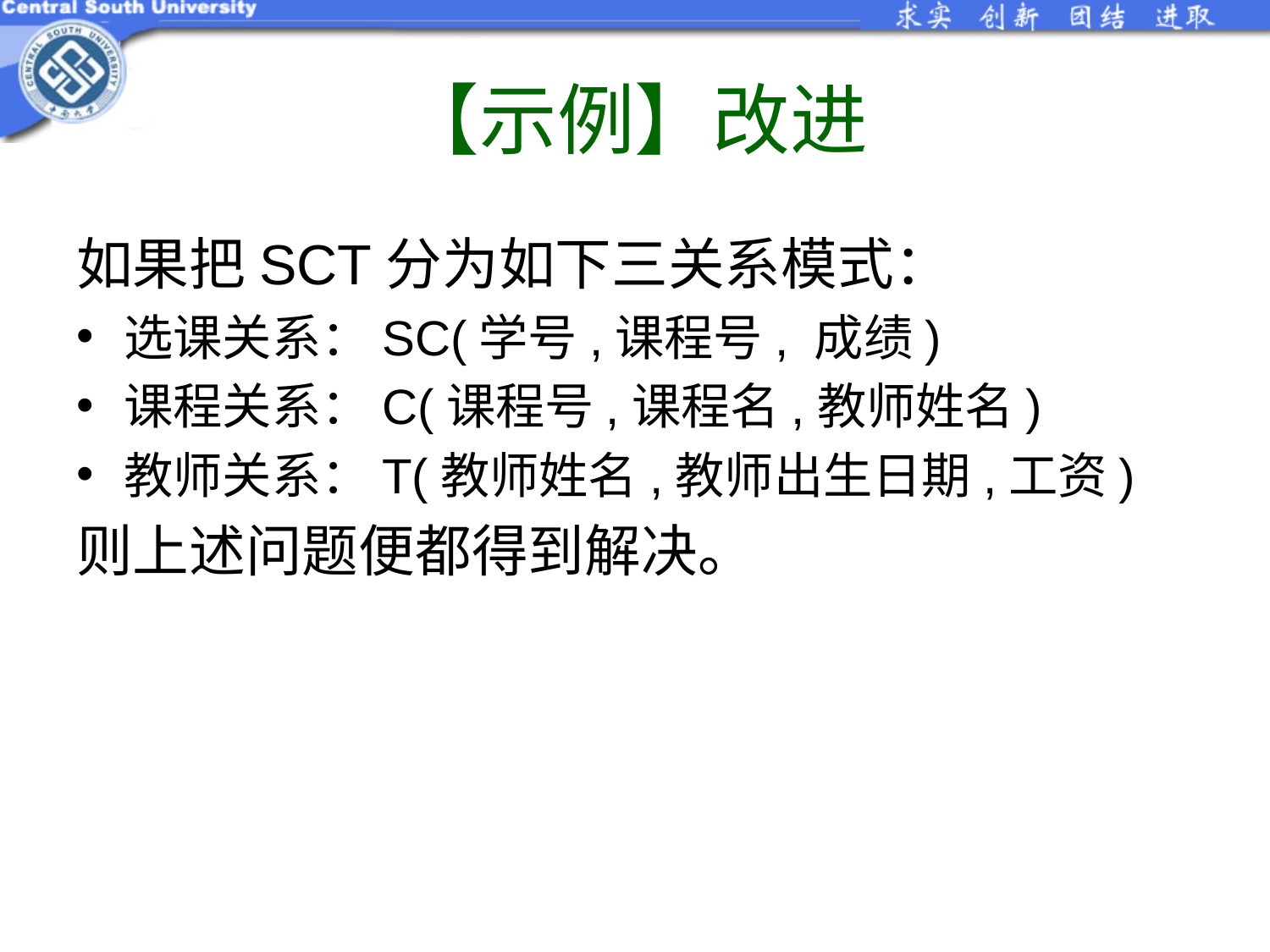

# 【示例】改进
如果把SCT分为如下三关系模式：
选课关系：SC(学号,课程号, 成绩)
课程关系：C(课程号,课程名,教师姓名)
教师关系：T(教师姓名,教师出生日期,工资)
则上述问题便都得到解决。